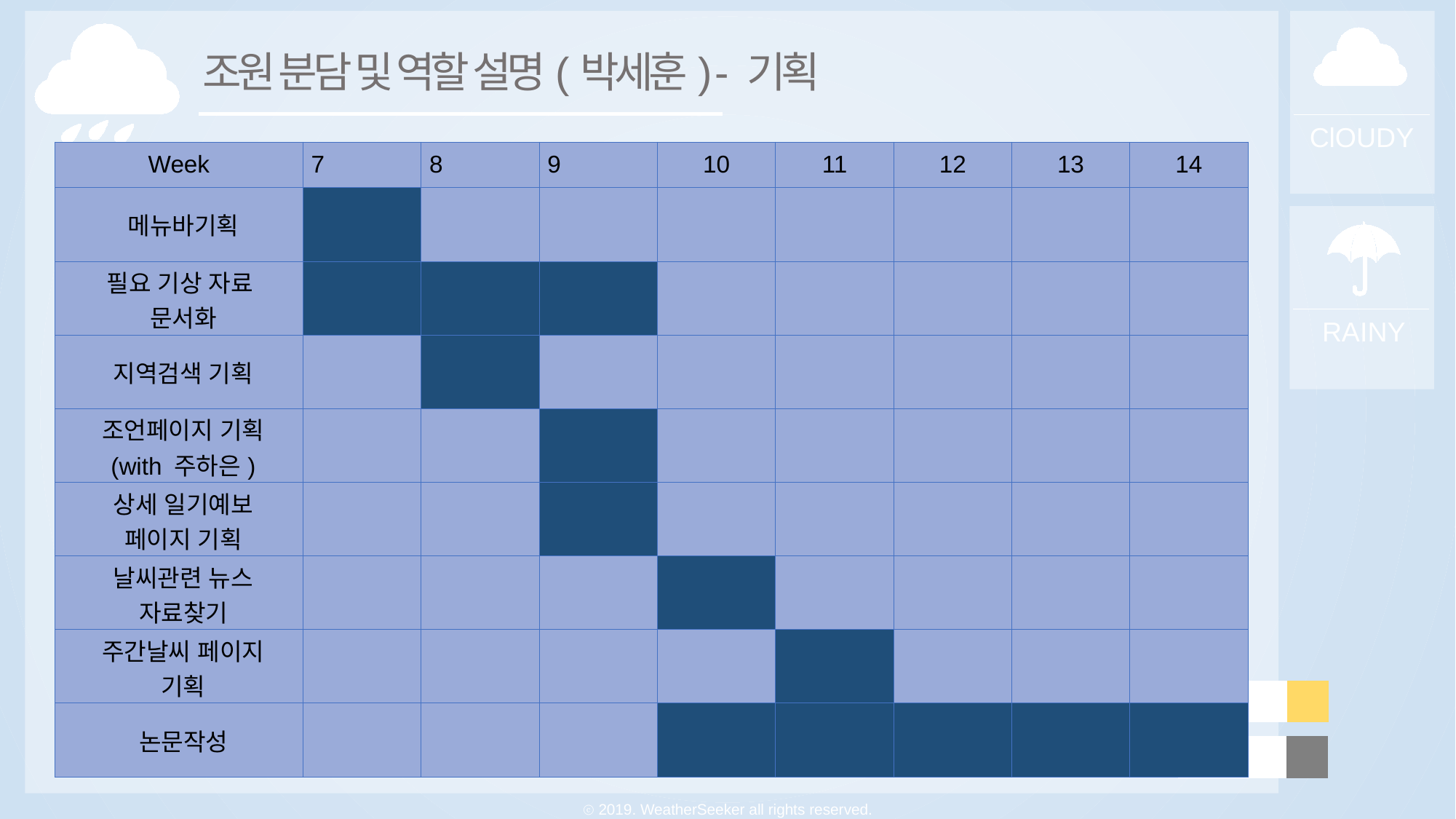

조원 분담 및 역할 설명(박세훈) - 기획
ClOUDY

| Week | 7 | 8 | 9 | 10 | 11 | 12 | 13 | 14 |
| --- | --- | --- | --- | --- | --- | --- | --- | --- |
| 메뉴바기획 |  |  |  |  |  |  |  |  |
| 필요 기상 자료 문서화 |  |  |  |  |  |  |  |  |
| 지역검색 기획 |  |  |  |  |  |  |  |  |
| 조언페이지 기획 (with 주하은) |  |  |  |  |  |  |  |  |
| 상세 일기예보 페이지 기획 |  |  |  |  |  |  |  |  |
| 날씨관련 뉴스 자료찾기 |  |  |  |  |  |  |  |  |
| 주간날씨 페이지 기획 |  |  |  |  |  |  |  |  |
| 논문작성 |  |  |  |  |  |  |  |  |

RAINY